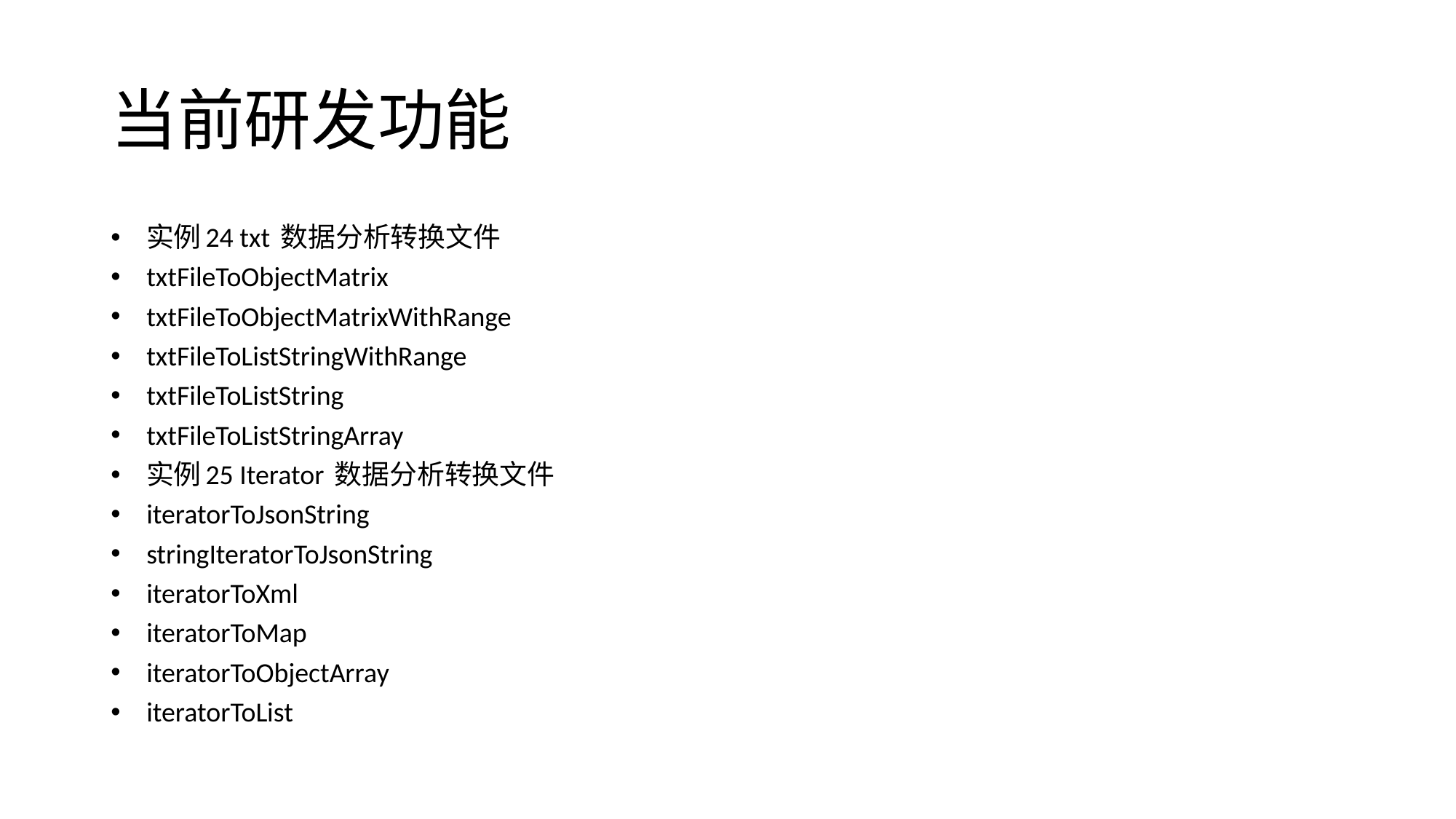

# 当前研发功能
实例24 txt 数据分析转换文件
txtFileToObjectMatrix
txtFileToObjectMatrixWithRange
txtFileToListStringWithRange
txtFileToListString
txtFileToListStringArray
实例25 Iterator 数据分析转换文件
iteratorToJsonString
stringIteratorToJsonString
iteratorToXml
iteratorToMap
iteratorToObjectArray
iteratorToList